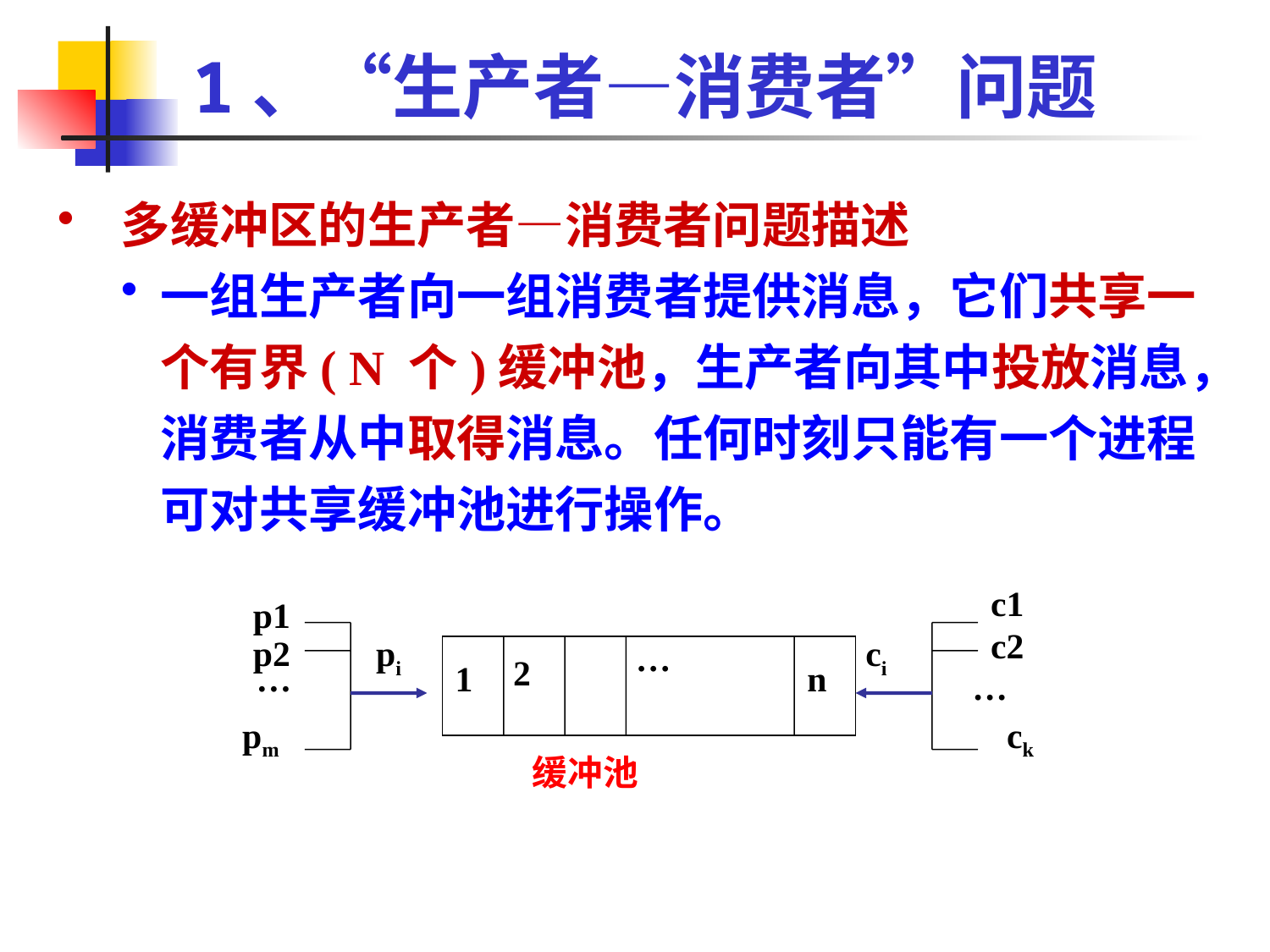

1、“生产者—消费者”问题
多缓冲区的生产者—消费者问题描述
一组生产者向一组消费者提供消息，它们共享一个有界( N 个)缓冲池，生产者向其中投放消息，消费者从中取得消息。任何时刻只能有一个进程可对共享缓冲池进行操作。
c1
p1
c2

p2
pi
ci
…

2
…

1
n

…

pm
ck

缓冲池